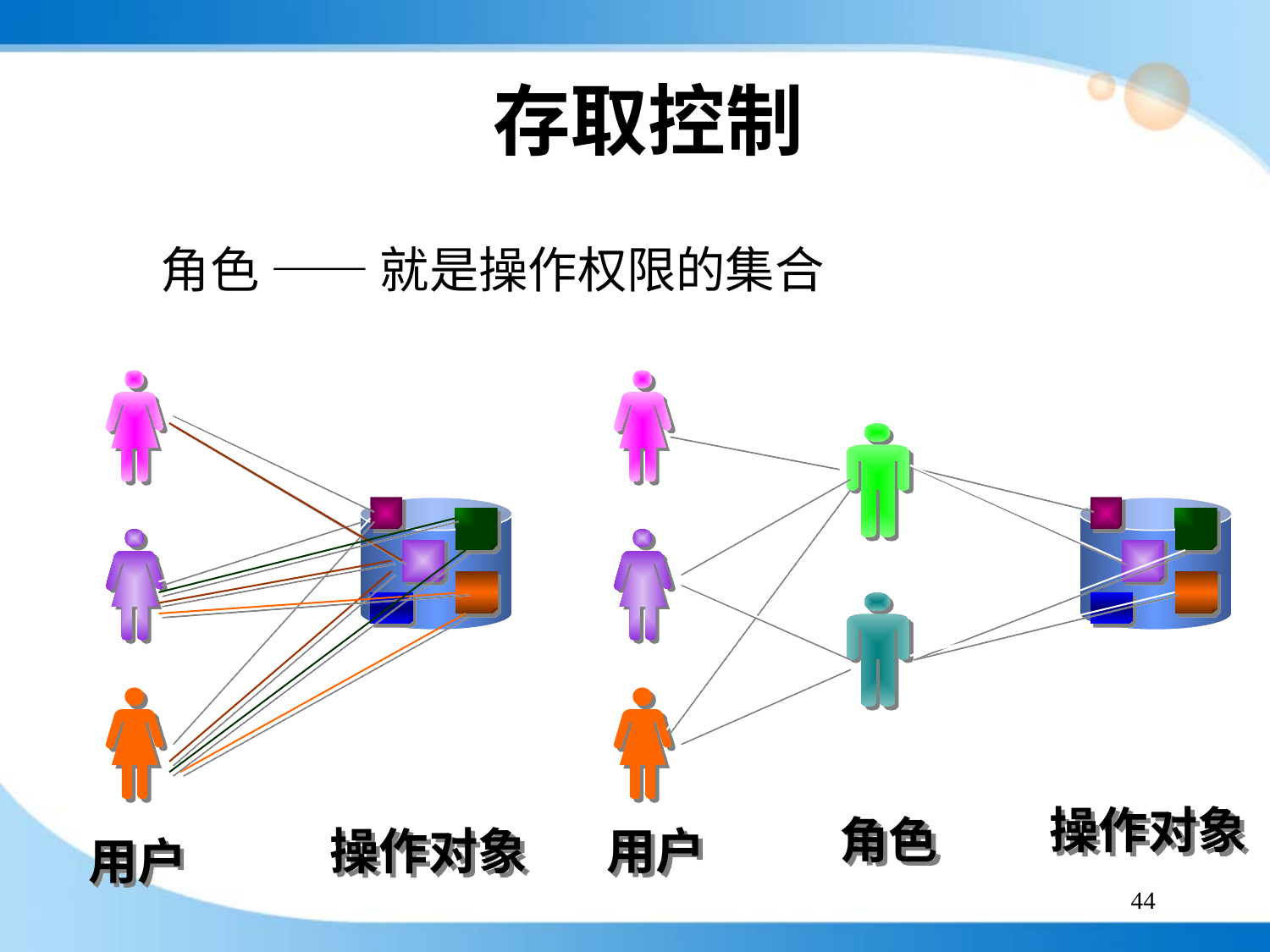

存取控制
角色 —— 就是操作权限的集合

操作对象
用户

操作对象
角色
用户
44